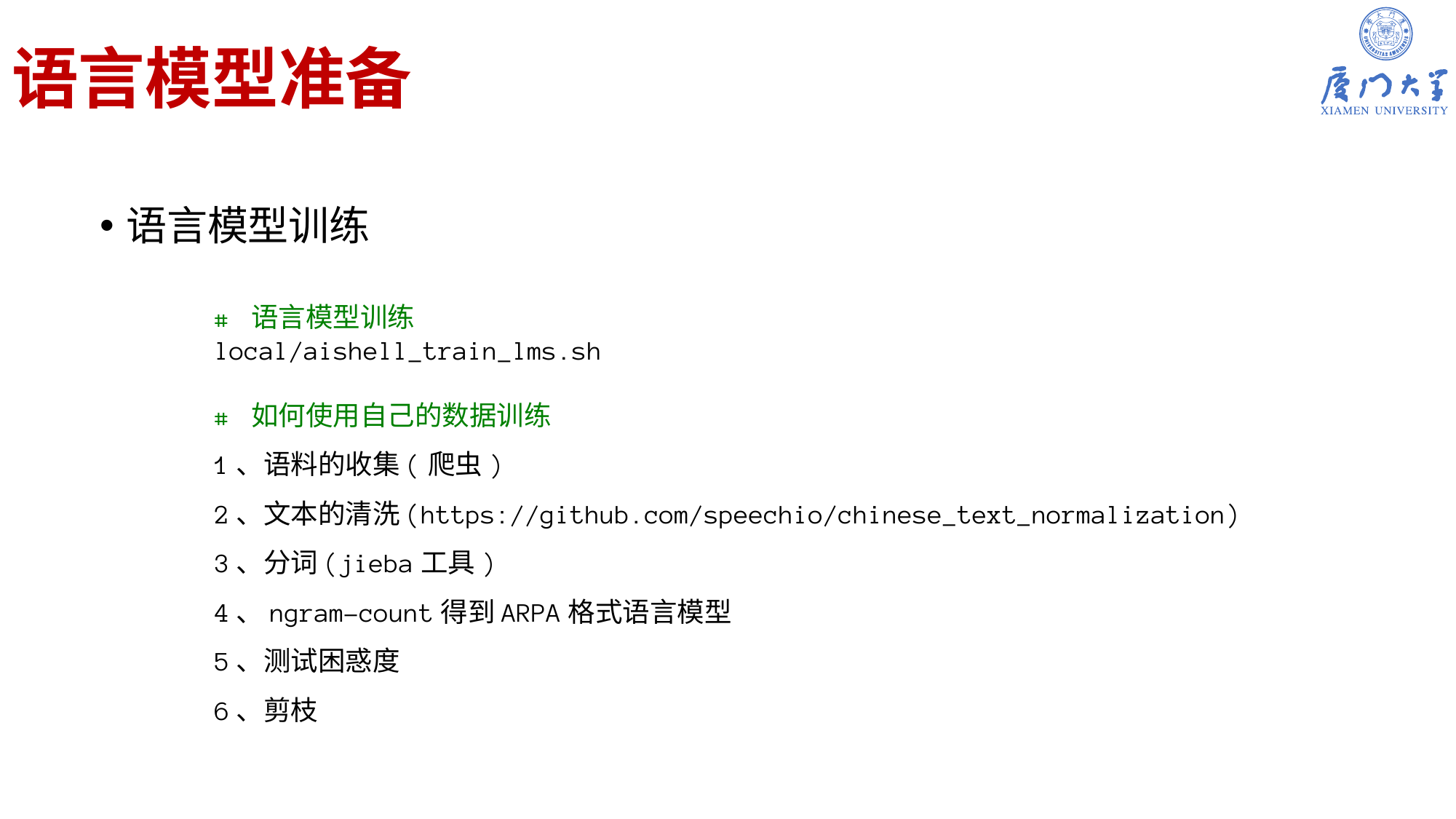

# 语言模型准备
语言模型训练
# 语言模型训练
local/aishell_train_lms.sh

# 如何使用自己的数据训练
1、语料的收集(爬虫)
2、文本的清洗(https://github.com/speechio/chinese_text_normalization)
3、分词(jieba工具)
4、ngram-count得到ARPA格式语言模型
5、测试困惑度
6、剪枝